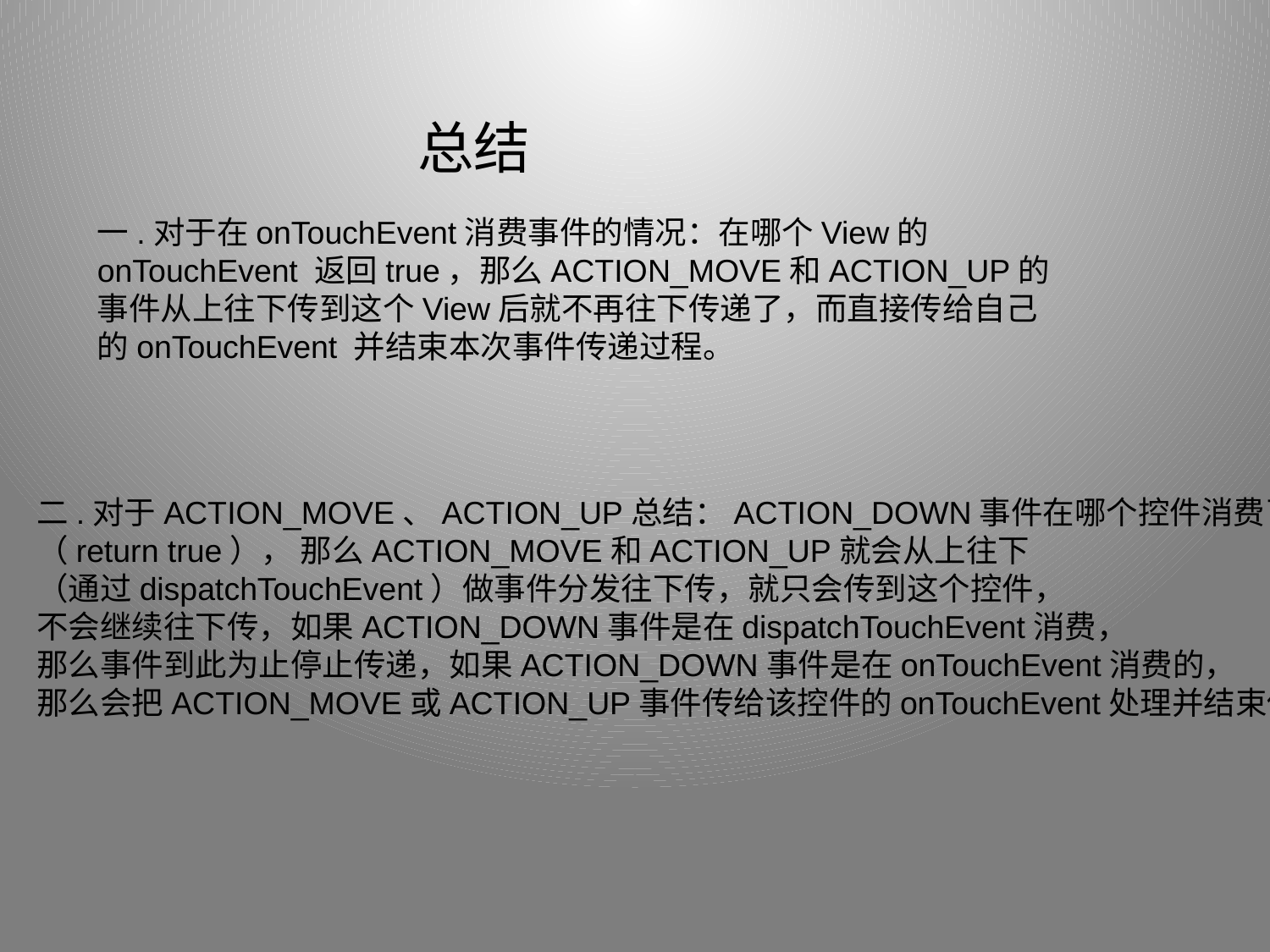

总结
一.对于在onTouchEvent消费事件的情况：在哪个View的onTouchEvent 返回true，那么ACTION_MOVE和ACTION_UP的事件从上往下传到这个View后就不再往下传递了，而直接传给自己的onTouchEvent 并结束本次事件传递过程。
二.对于ACTION_MOVE、ACTION_UP总结：ACTION_DOWN事件在哪个控件消费了
（return true）， 那么ACTION_MOVE和ACTION_UP就会从上往下
（通过dispatchTouchEvent）做事件分发往下传，就只会传到这个控件，
不会继续往下传，如果ACTION_DOWN事件是在dispatchTouchEvent消费，
那么事件到此为止停止传递，如果ACTION_DOWN事件是在onTouchEvent消费的，
那么会把ACTION_MOVE或ACTION_UP事件传给该控件的onTouchEvent处理并结束传递。